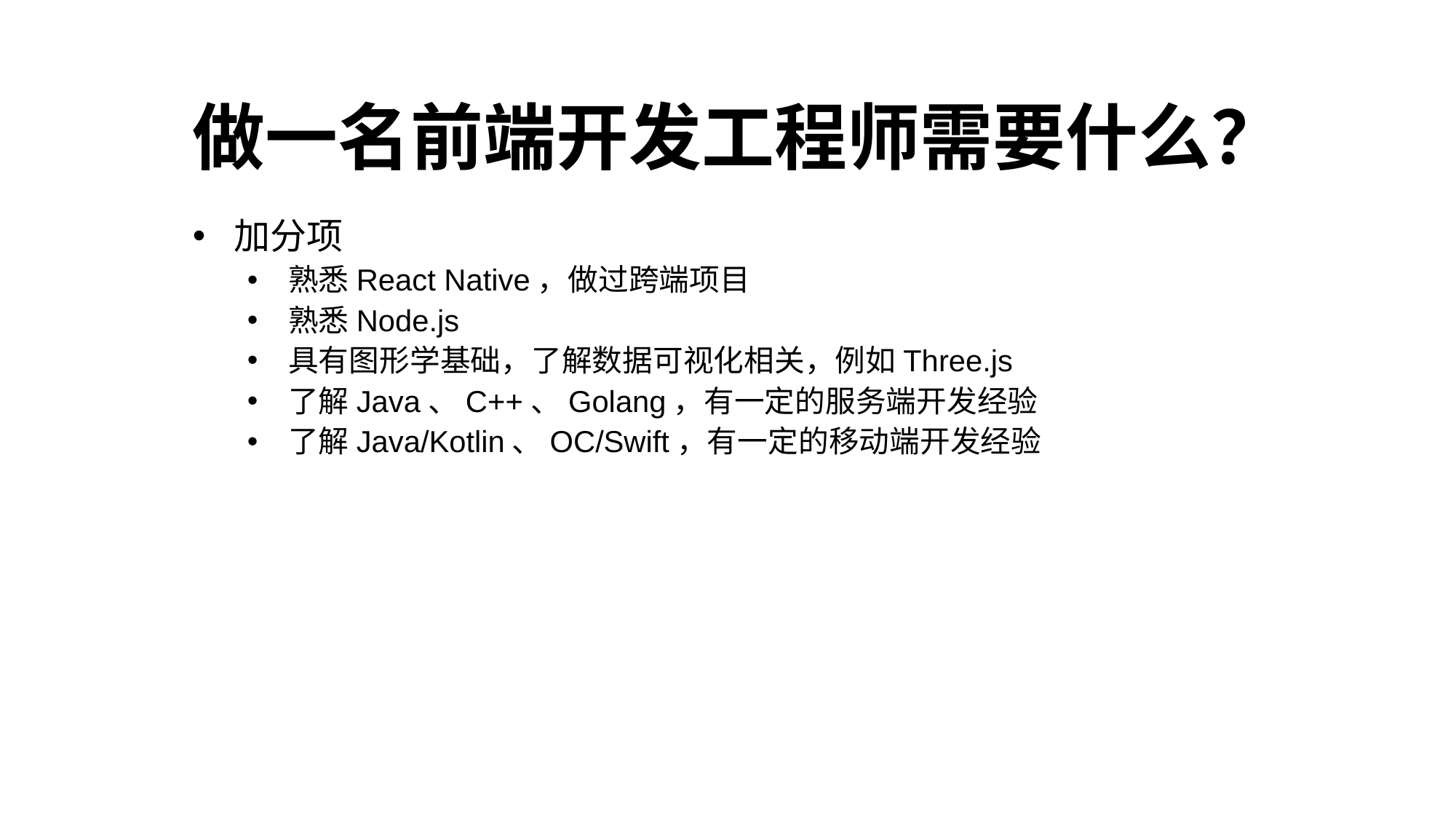

# 做一名前端开发工程师需要什么？
加分项
熟悉React Native，做过跨端项目
熟悉Node.js
具有图形学基础，了解数据可视化相关，例如Three.js
了解Java、C++、Golang，有一定的服务端开发经验
了解Java/Kotlin、OC/Swift，有一定的移动端开发经验